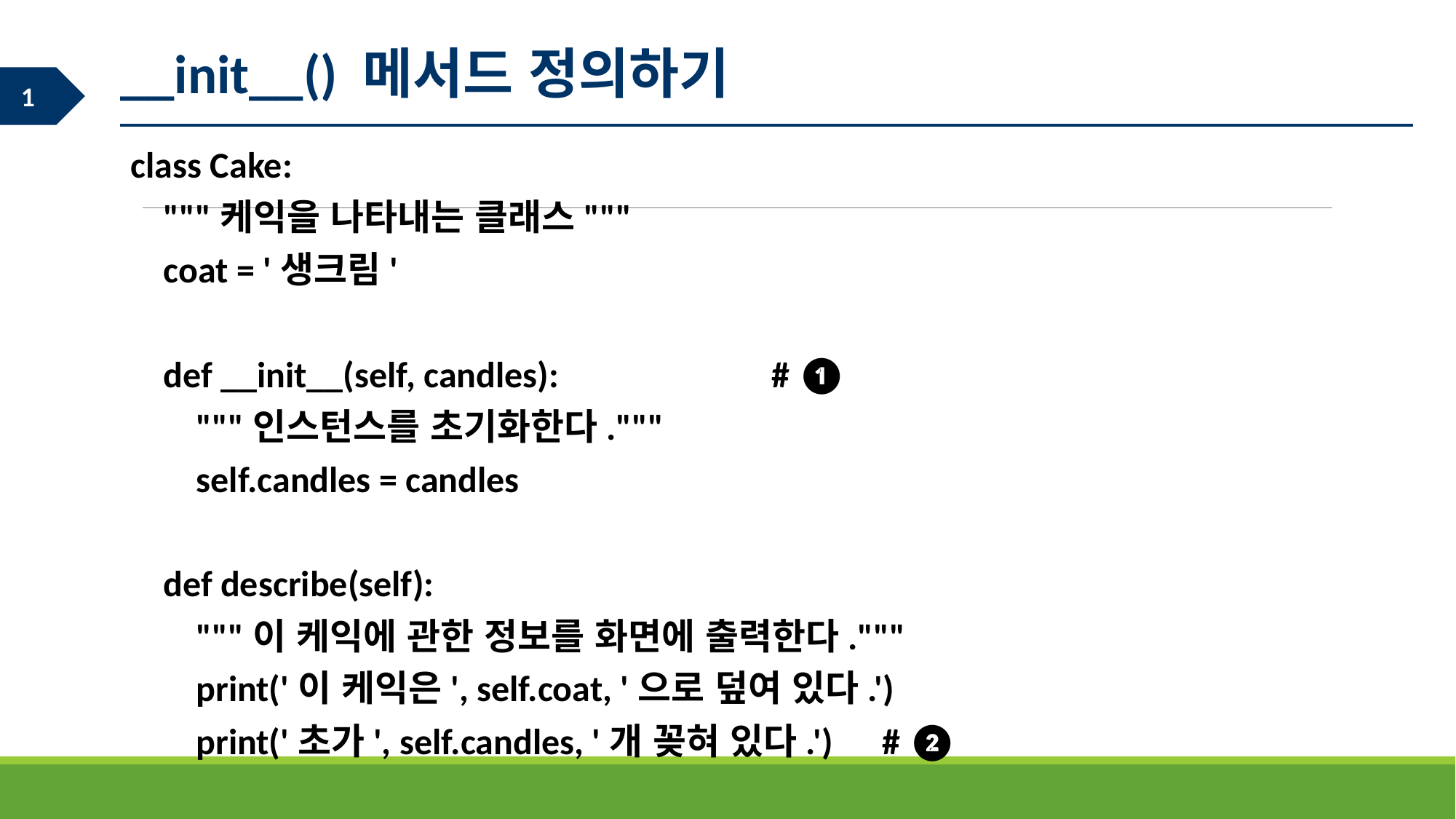

__init__() 메서드 정의하기
class Cake:
    """케익을 나타내는 클래스"""
    coat = '생크림'

    def __init__(self, candles):                          # ❶
        """인스턴스를 초기화한다."""
        self.candles = candles

    def describe(self):
        """이 케익에 관한 정보를 화면에 출력한다."""
        print('이 케익은', self.coat, '으로 덮여 있다.')
        print('초가', self.candles, '개 꽂혀 있다.')      # ❷